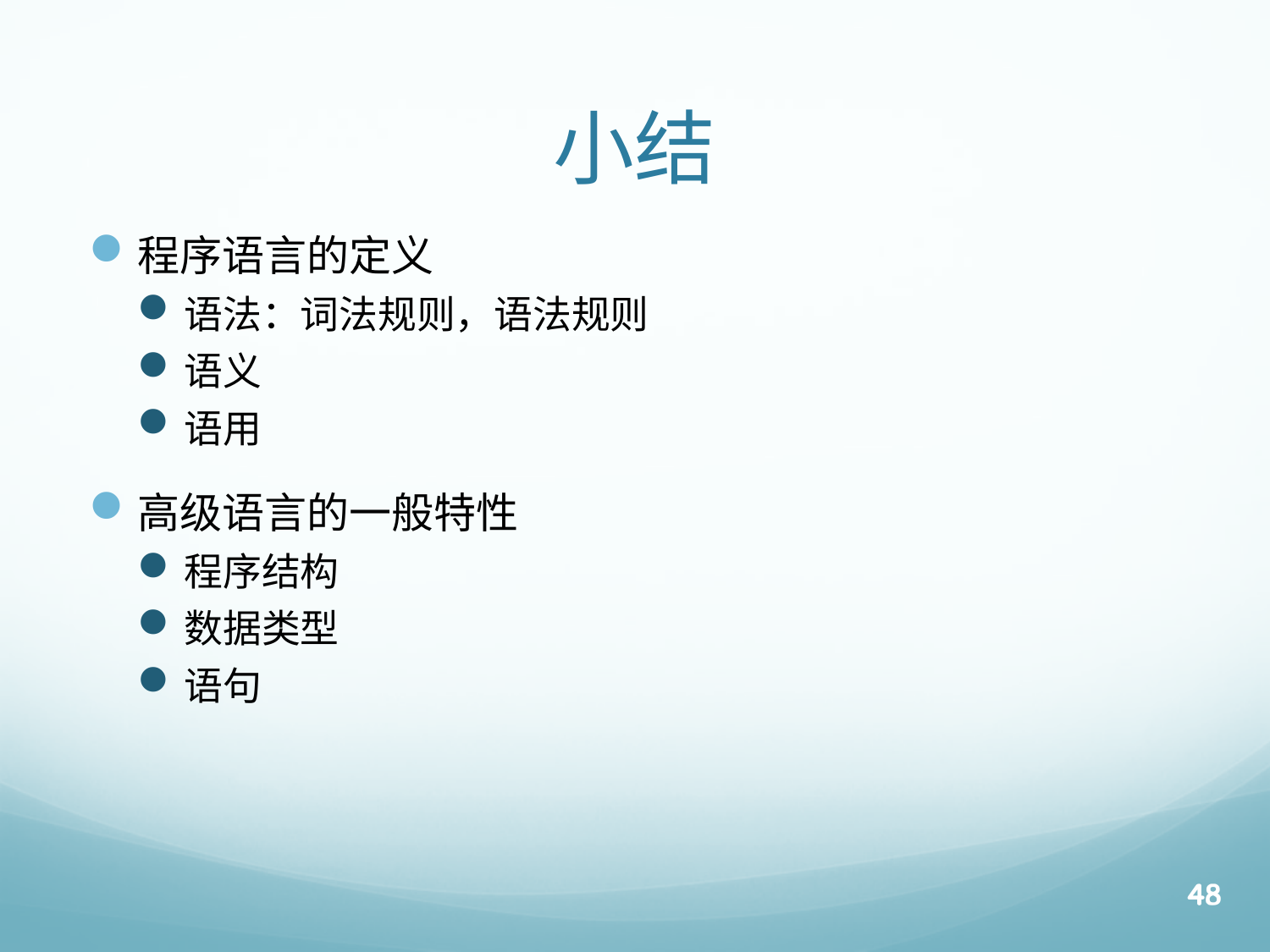

# 小结
程序语言的定义
语法：词法规则，语法规则
语义
语用
高级语言的一般特性
程序结构
数据类型
语句
48